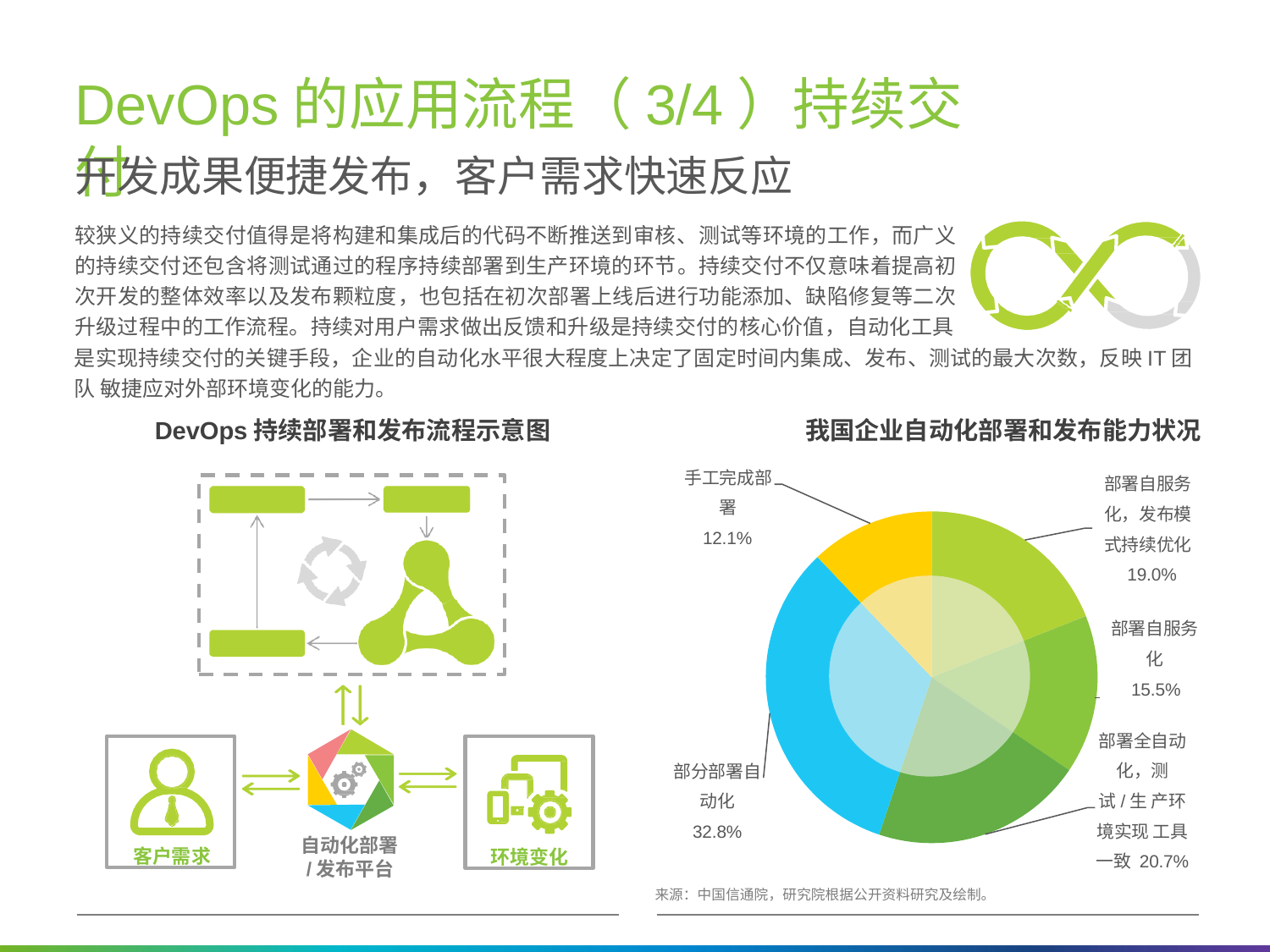

# DevOps的应用流程（3/4）持续交付
开发成果便捷发布，客户需求快速反应
较狭义的持续交付值得是将构建和集成后的代码不断推送到审核、测试等环境的工作，而广义 的持续交付还包含将测试通过的程序持续部署到生产环境的环节。持续交付不仅意味着提高初 次开发的整体效率以及发布颗粒度，也包括在初次部署上线后进行功能添加、缺陷修复等二次 升级过程中的工作流程。持续对用户需求做出反馈和升级是持续交付的核心价值，自动化工具
是实现持续交付的关键手段，企业的自动化水平很大程度上决定了固定时间内集成、发布、测试的最大次数，反映IT团队 敏捷应对外部环境变化的能力。
DevOps持续部署和发布流程示意图	      我国企业自动化部署和发布能力状况

手工完成部 署
12.1%
部署自服务 化，发布模 式持续优化  19.0%

部署自服务 化
 	15.5%

部署全自动 化，测试/生 产环境实现 工具一致 20.7%

客户需求

环境变化

部分部署自 动化 32.8%

自动化部署
/发布平台

来源：中国信通院，研究院根据公开资料研究及绘制。
18